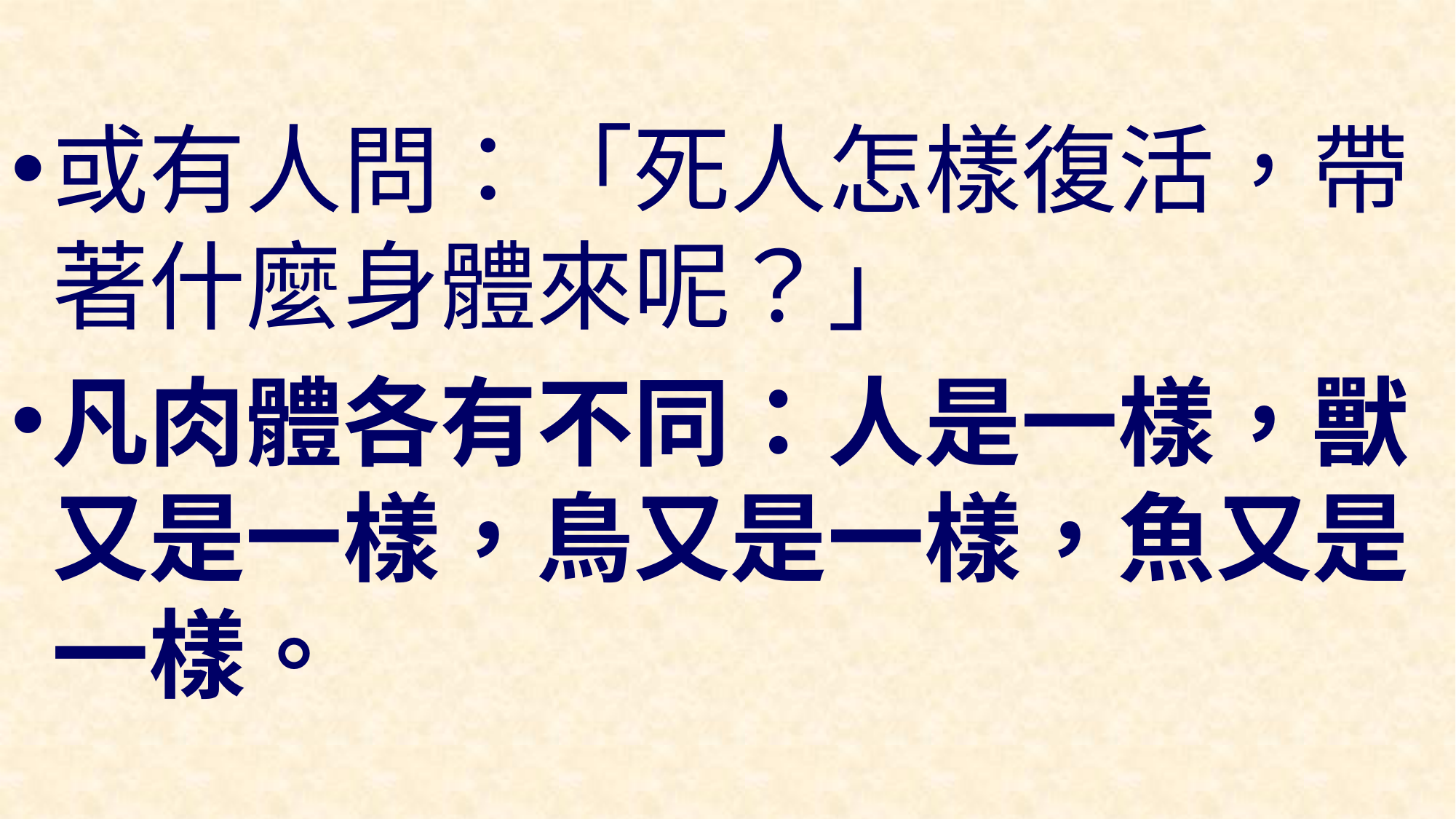

或有人問：「死人怎樣復活，帶著什麼身體來呢？」
凡肉體各有不同：人是一樣，獸又是一樣，鳥又是一樣，魚又是一樣。